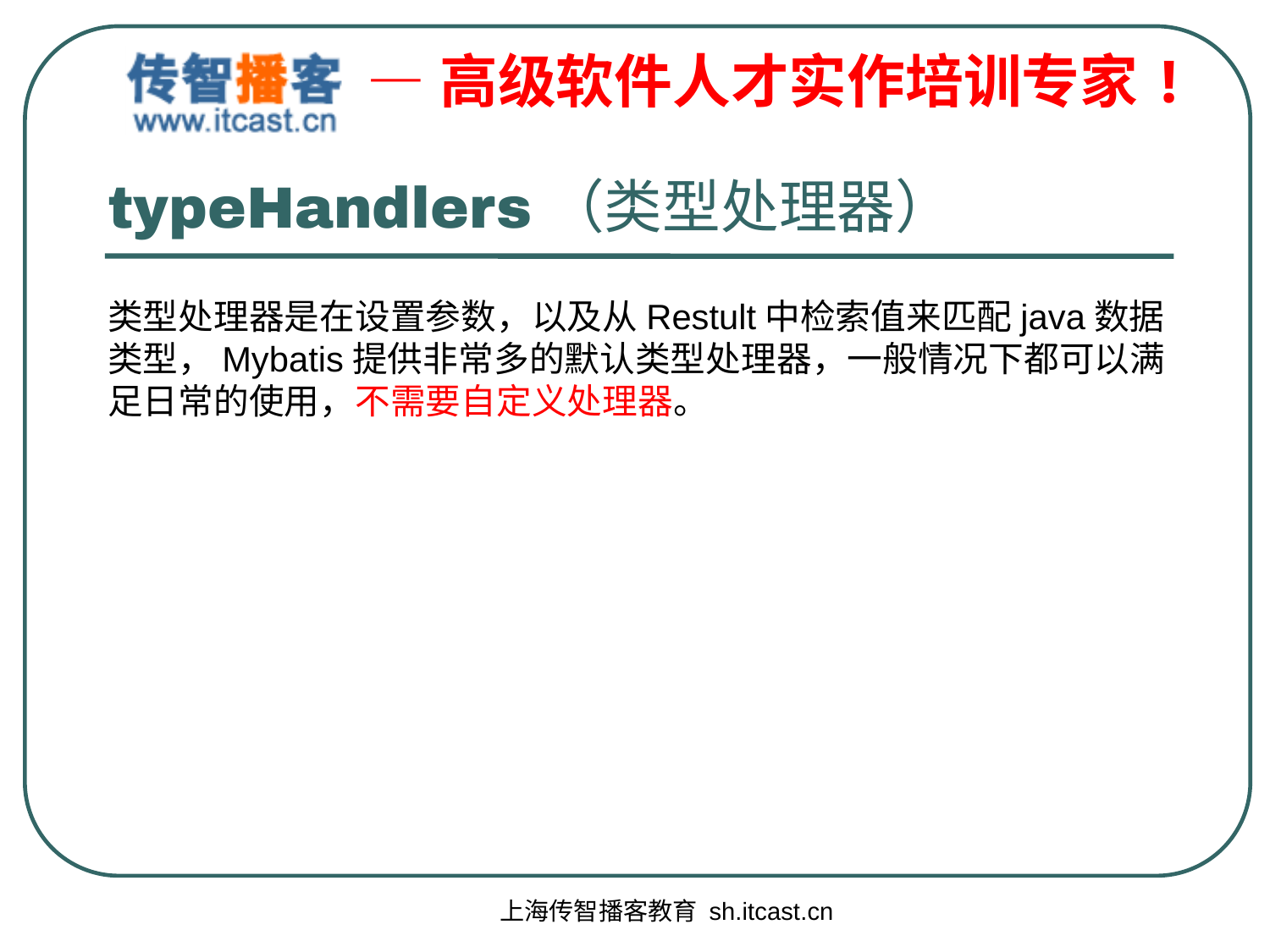

# typeHandlers（类型处理器）

类型处理器是在设置参数，以及从Restult中检索值来匹配java数据类型，Mybatis提供非常多的默认类型处理器，一般情况下都可以满足日常的使用，不需要自定义处理器。
上海传智播客教育 sh.itcast.cn